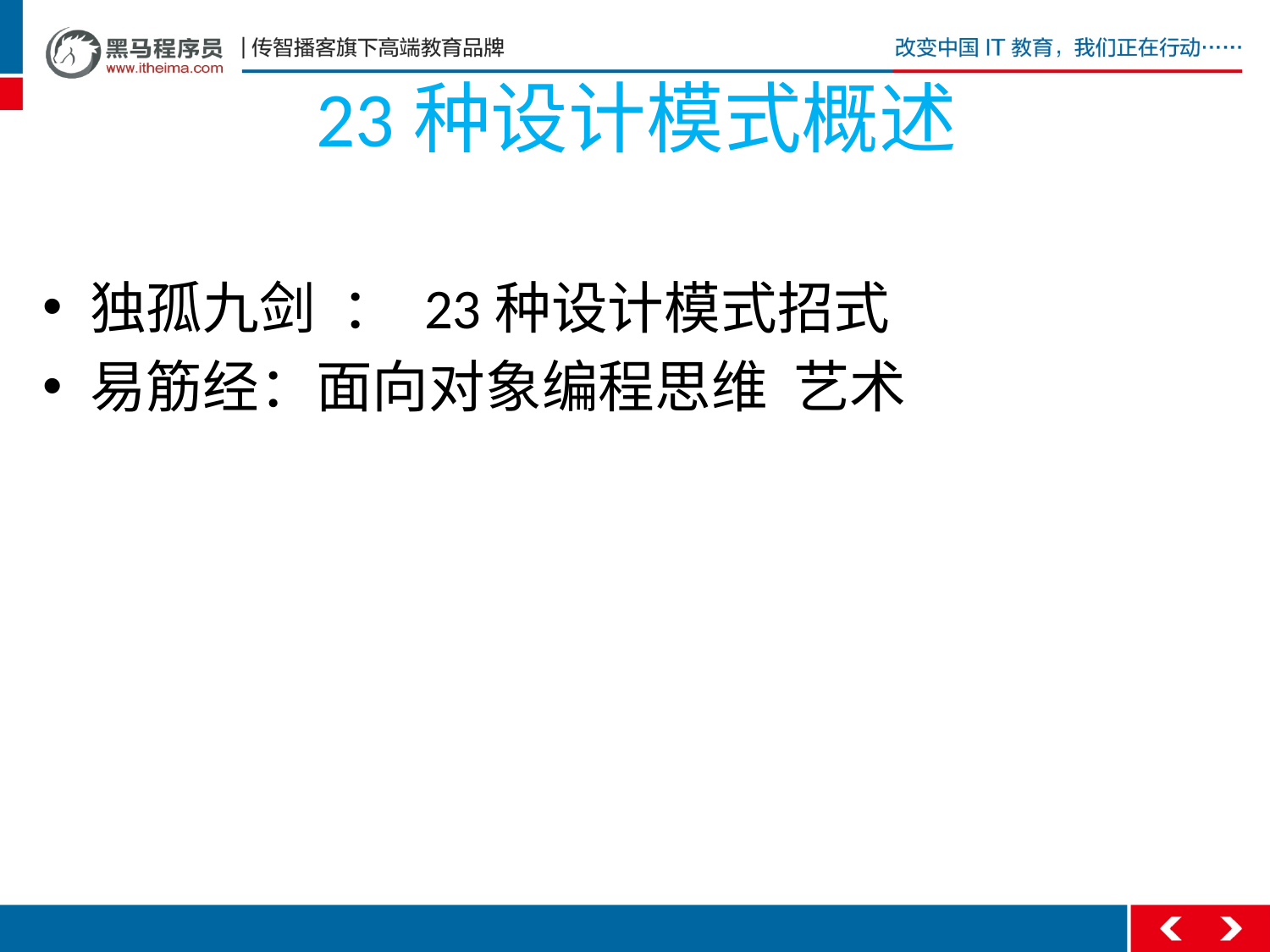

# 23种设计模式概述
独孤九剑  ： 23种设计模式招式
易筋经：面向对象编程思维  艺术